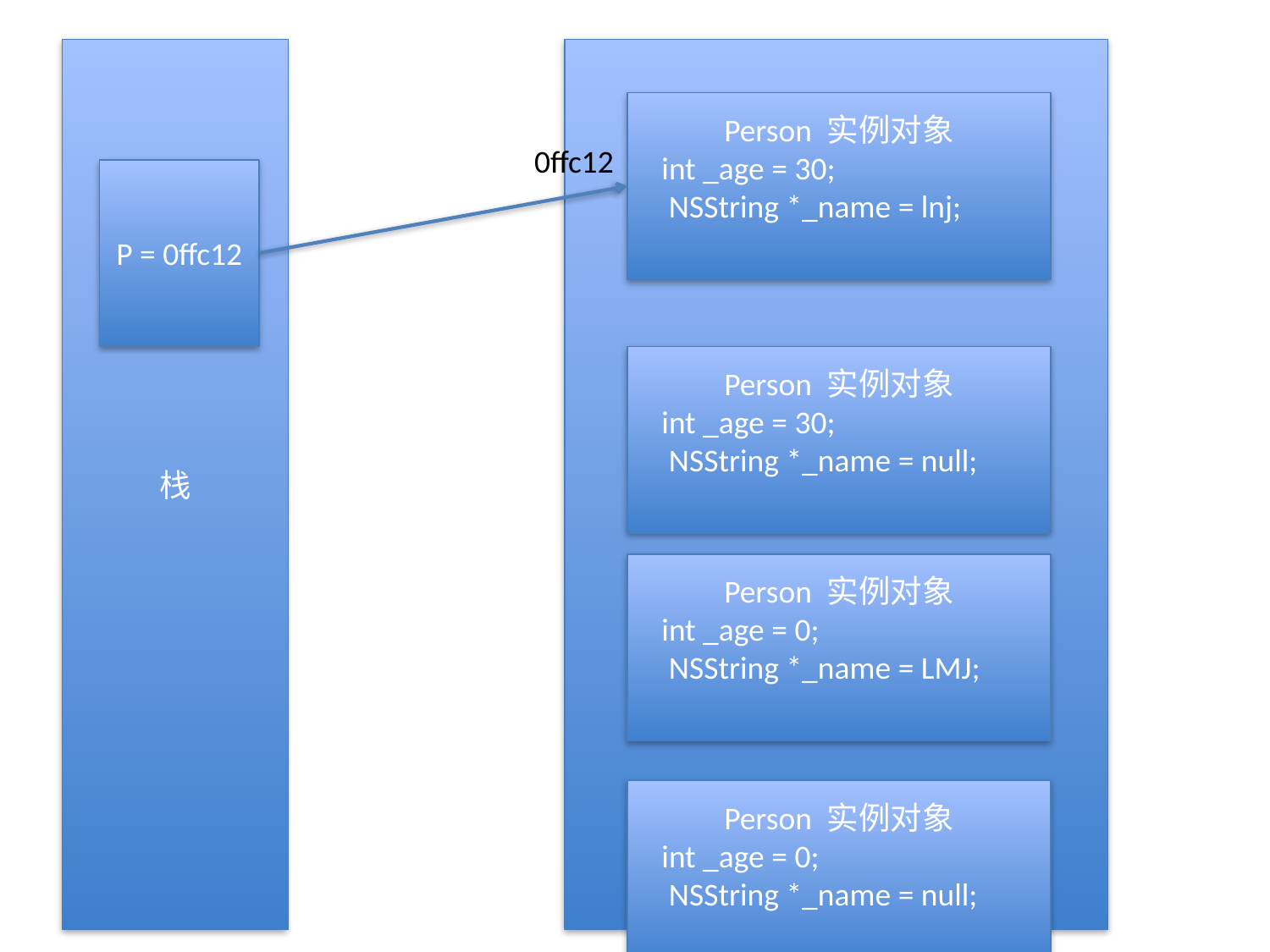

栈
堆
Person 实例对象
   int _age = 30;
    NSString *_name = lnj;

0ffc12
P = 0ffc12
Person 实例对象
   int _age = 30;
    NSString *_name = null;

Person 实例对象
   int _age = 0;
    NSString *_name = LMJ;

Person 实例对象
   int _age = 0;
    NSString *_name = null;